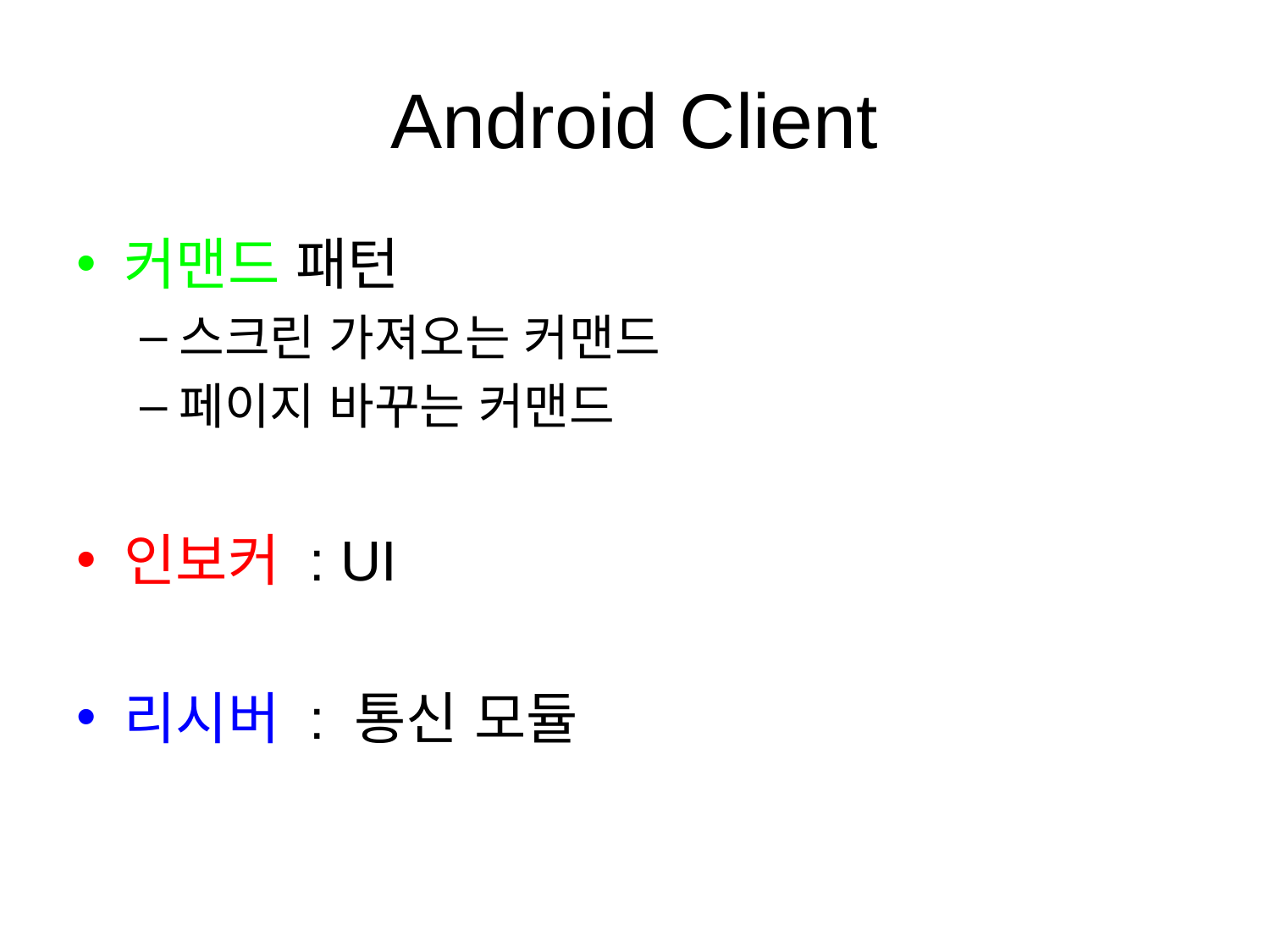

# Android Client
커맨드 패턴
스크린 가져오는 커맨드
페이지 바꾸는 커맨드

인보커 : UI

리시버 : 통신 모듈